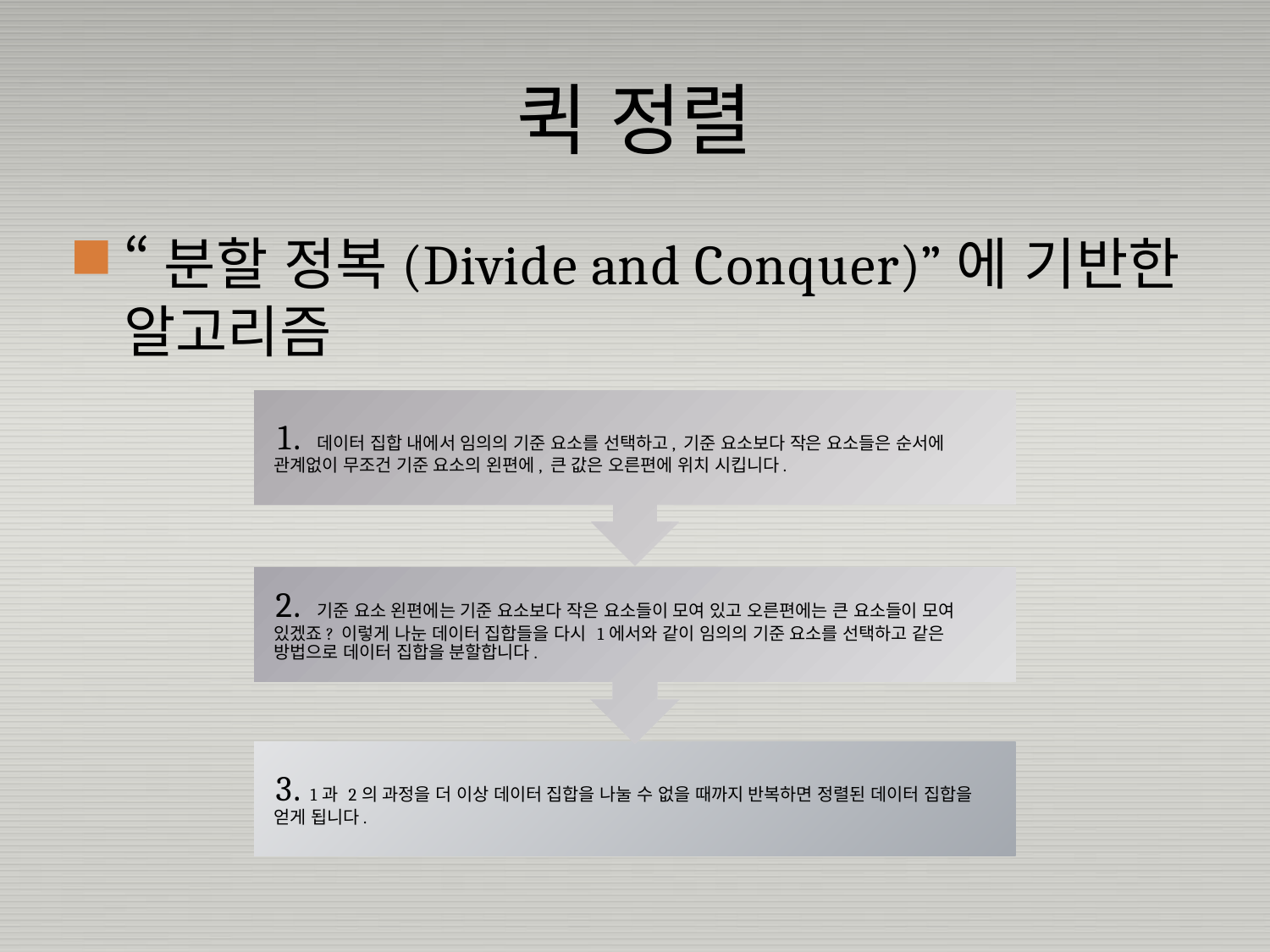

# 퀵 정렬
“분할 정복(Divide and Conquer)”에 기반한 알고리즘

1. 데이터 집합 내에서 임의의 기준 요소를 선택하고, 기준 요소보다 작은 요소들은 순서에 관계없이 무조건 기준 요소의 왼편에, 큰 값은 오른편에 위치 시킵니다.

2. 기준 요소 왼편에는 기준 요소보다 작은 요소들이 모여 있고 오른편에는 큰 요소들이 모여 있겠죠? 이렇게 나눈 데이터 집합들을 다시 1에서와 같이 임의의 기준 요소를 선택하고 같은 방법으로 데이터 집합을 분할합니다.

3. 1과 2의 과정을 더 이상 데이터 집합을 나눌 수 없을 때까지 반복하면 정렬된 데이터 집합을 얻게 됩니다.